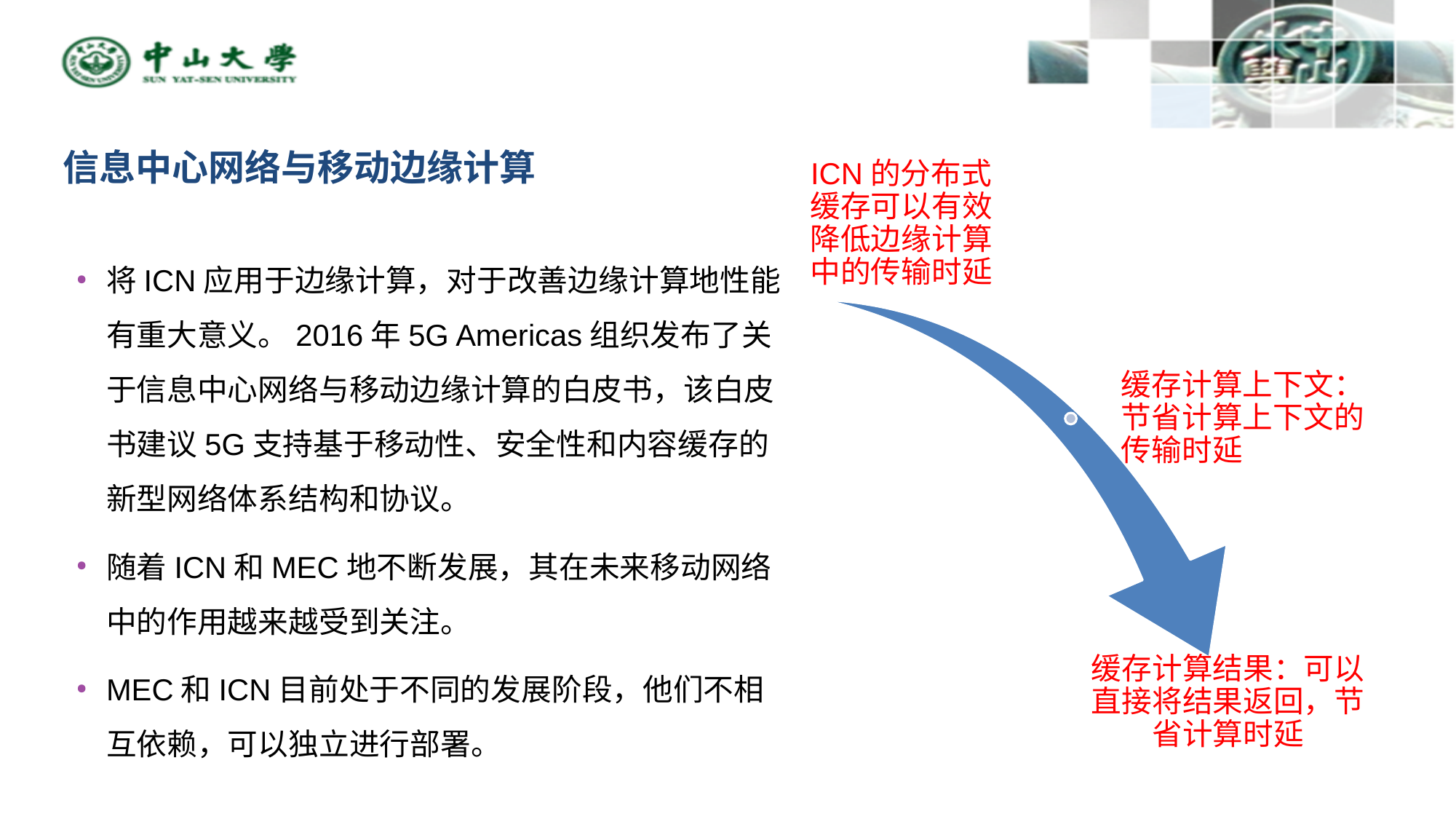

# 信息中心网络与移动边缘计算
ICN的分布式缓存可以有效降低边缘计算中的传输时延
缓存计算上下文：节省计算上下文的传输时延
缓存计算结果：可以直接将结果返回，节省计算时延
将ICN应用于边缘计算，对于改善边缘计算地性能有重大意义。2016年5G Americas组织发布了关于信息中心网络与移动边缘计算的白皮书，该白皮书建议5G支持基于移动性、安全性和内容缓存的新型网络体系结构和协议。
随着ICN和MEC地不断发展，其在未来移动网络中的作用越来越受到关注。
MEC和ICN目前处于不同的发展阶段，他们不相互依赖，可以独立进行部署。